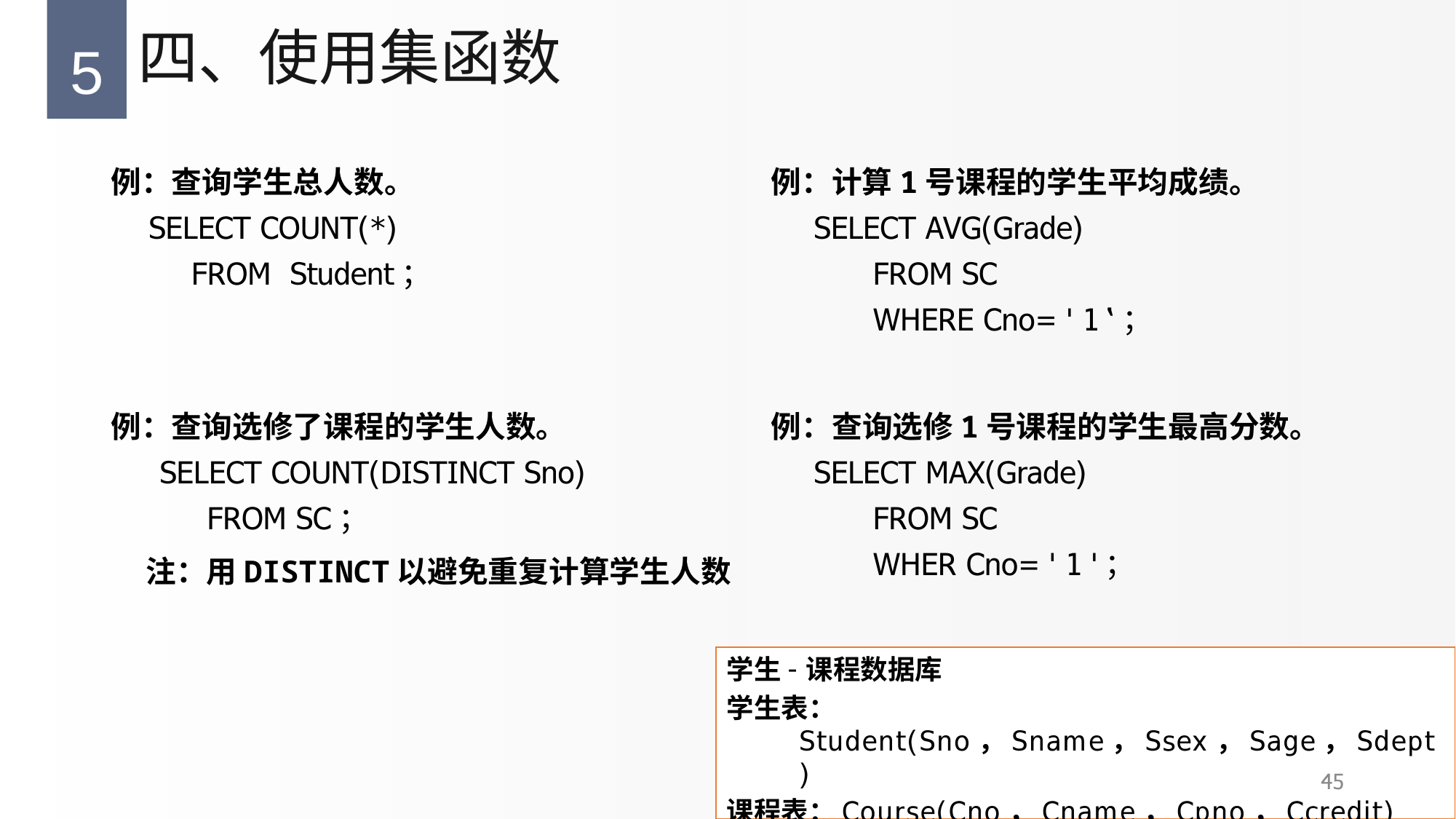

# 四、使用集函数
例：查询学生总人数。
SELECT COUNT(*)
FROM  Student；

例：查询选修了课程的学生人数。
SELECT COUNT(DISTINCT Sno)
     FROM SC；
    注：用DISTINCT以避免重复计算学生人数

例：计算1号课程的学生平均成绩。
     SELECT AVG(Grade)
     FROM SC
     WHERE Cno= ' 1 ‘；

例：查询选修1号课程的学生最高分数。
     SELECT MAX(Grade)
     FROM SC
     WHER Cno= ' 1 '；

45